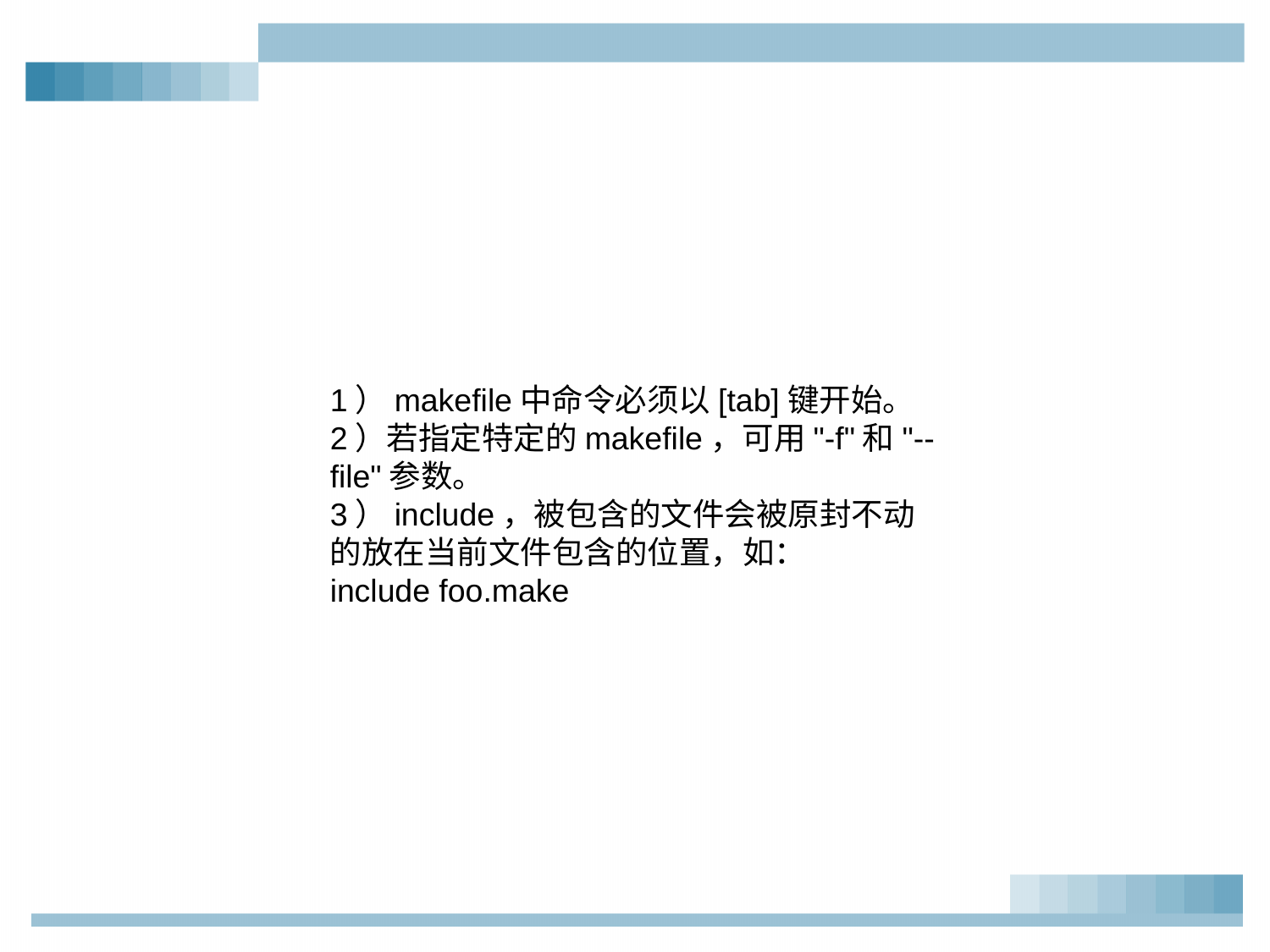

1）makefile中命令必须以[tab]键开始。
2）若指定特定的makefile，可用"-f"和"--file"参数。
3）include，被包含的文件会被原封不动的放在当前文件包含的位置，如：
include foo.make